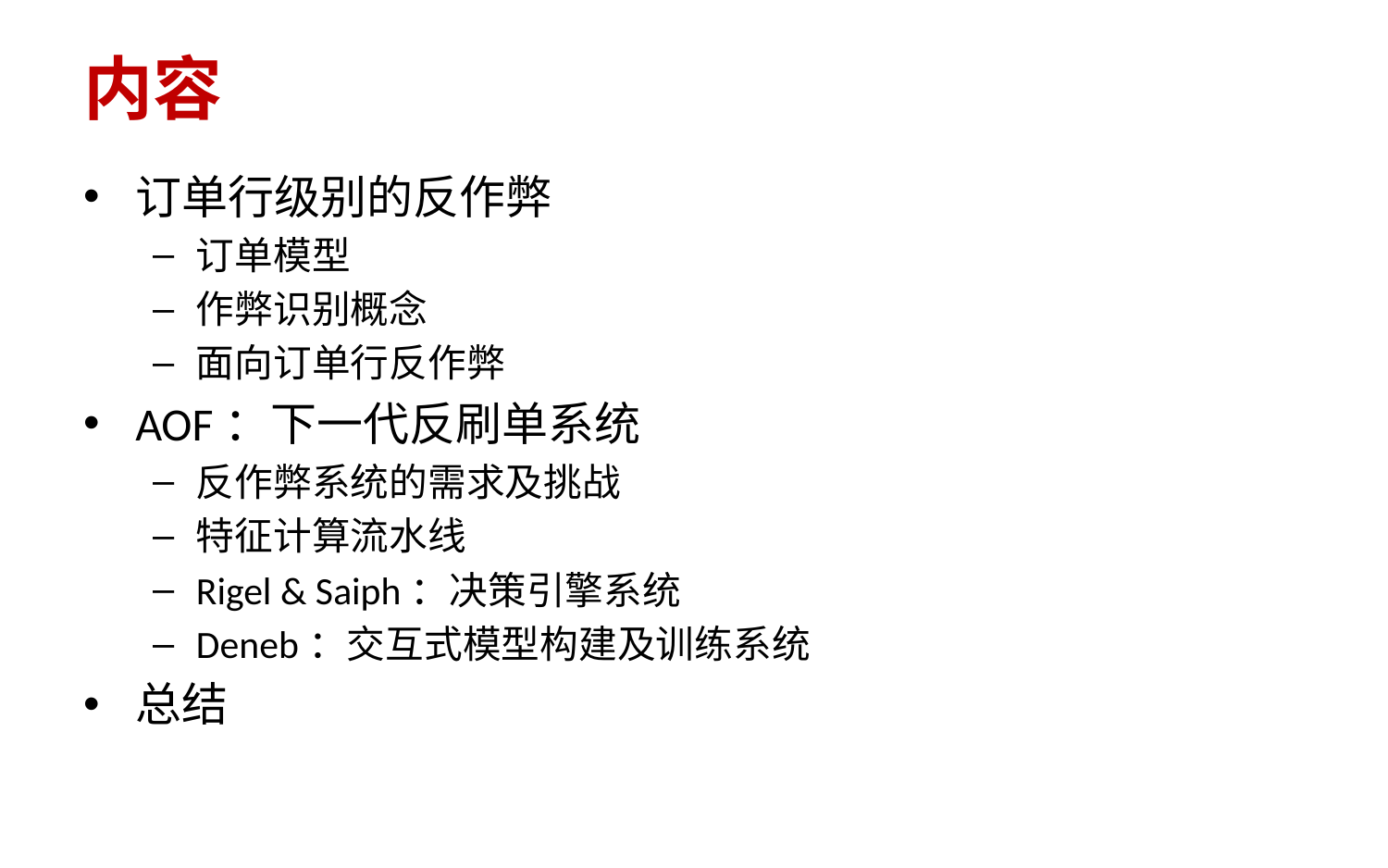

# 内容
订单行级别的反作弊
订单模型
作弊识别概念
面向订单行反作弊
AOF：下一代反刷单系统
反作弊系统的需求及挑战
特征计算流水线
Rigel & Saiph：决策引擎系统
Deneb：交互式模型构建及训练系统
总结